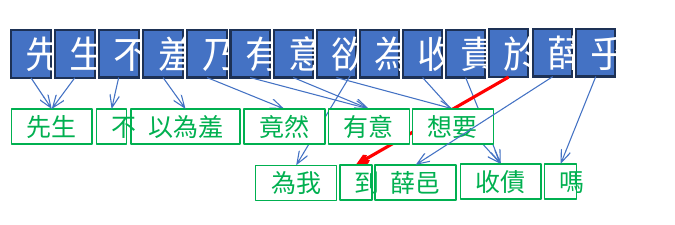

薛
乎
於
不
有
意
欲
為
收
責
羞
乃
先
生
想要
先生
不
以為羞
竟然
有意
收債
嗎
到
薛邑
為我